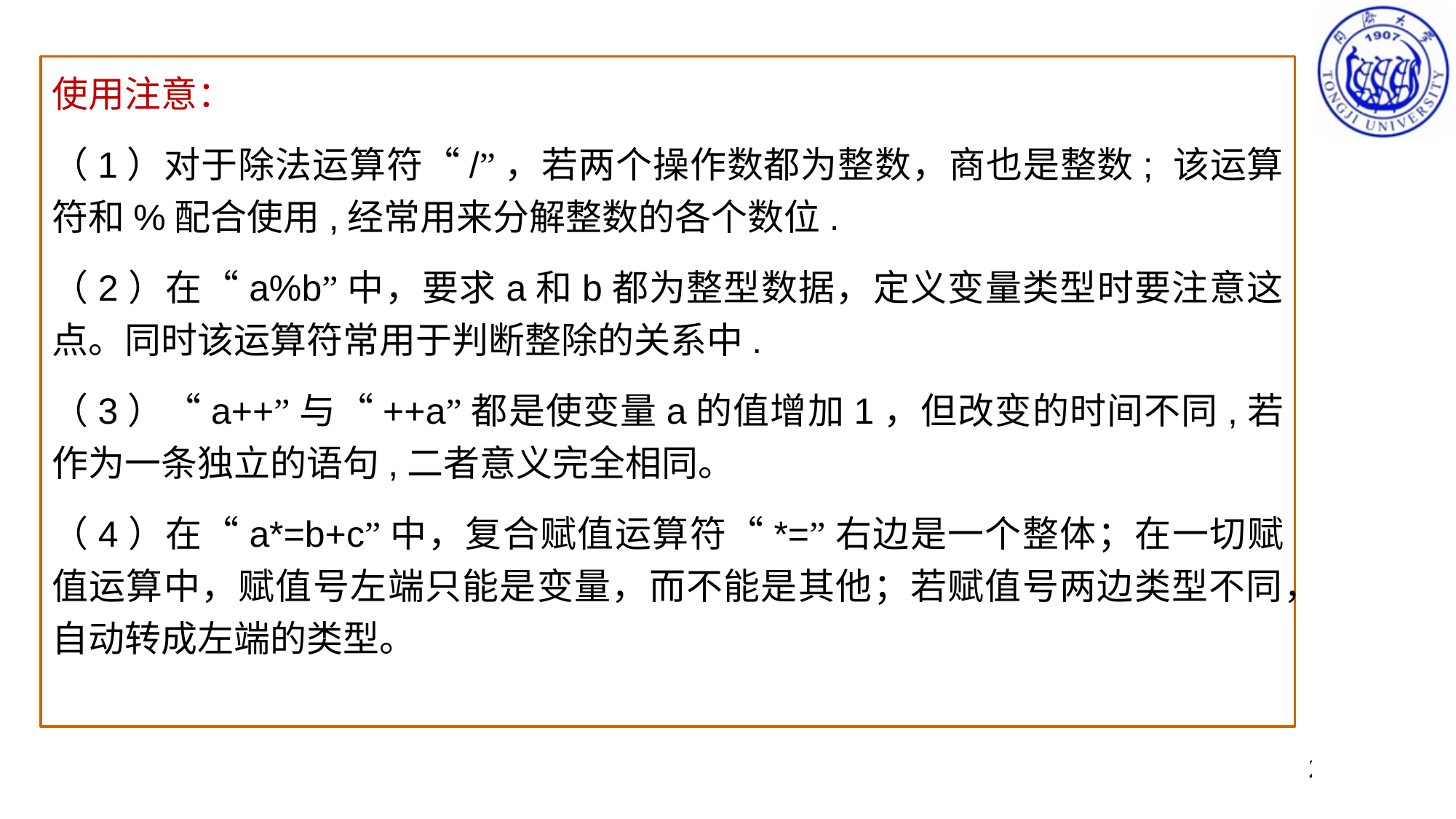

使用注意：
（1）对于除法运算符“/”，若两个操作数都为整数，商也是整数; 该运算符和%配合使用,经常用来分解整数的各个数位.
（2）在“a%b”中，要求a和b都为整型数据，定义变量类型时要注意这点。同时该运算符常用于判断整除的关系中.
（3）“a++”与“++a”都是使变量a的值增加1，但改变的时间不同,若作为一条独立的语句,二者意义完全相同。
（4）在“a*=b+c”中，复合赋值运算符“*=”右边是一个整体；在一切赋值运算中，赋值号左端只能是变量，而不能是其他；若赋值号两边类型不同，自动转成左端的类型。

28